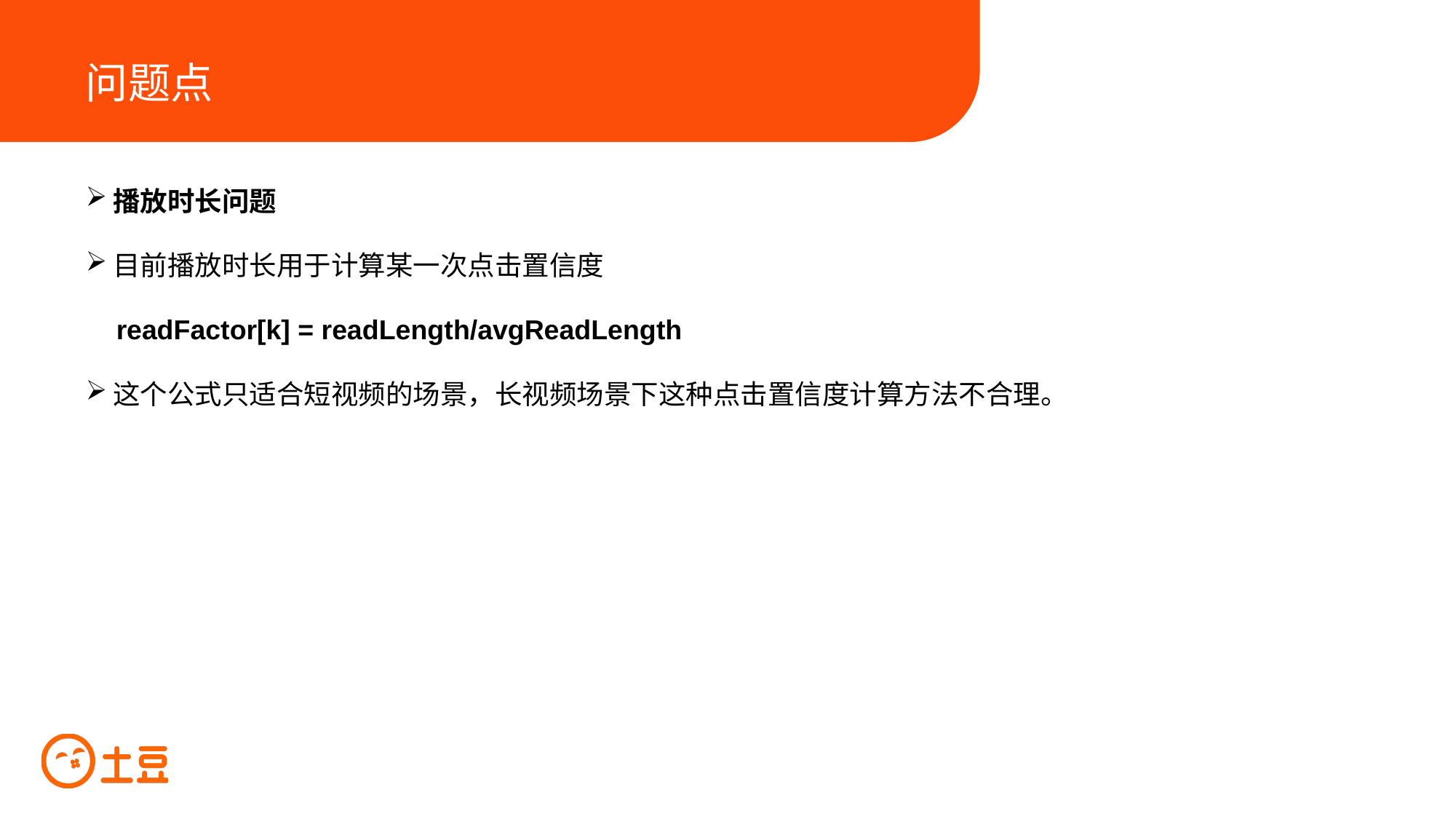

问题点
播放时长问题
目前播放时长用于计算某一次点击置信度
    readFactor[k] = readLength/avgReadLength
这个公式只适合短视频的场景，长视频场景下这种点击置信度计算方法不合理。